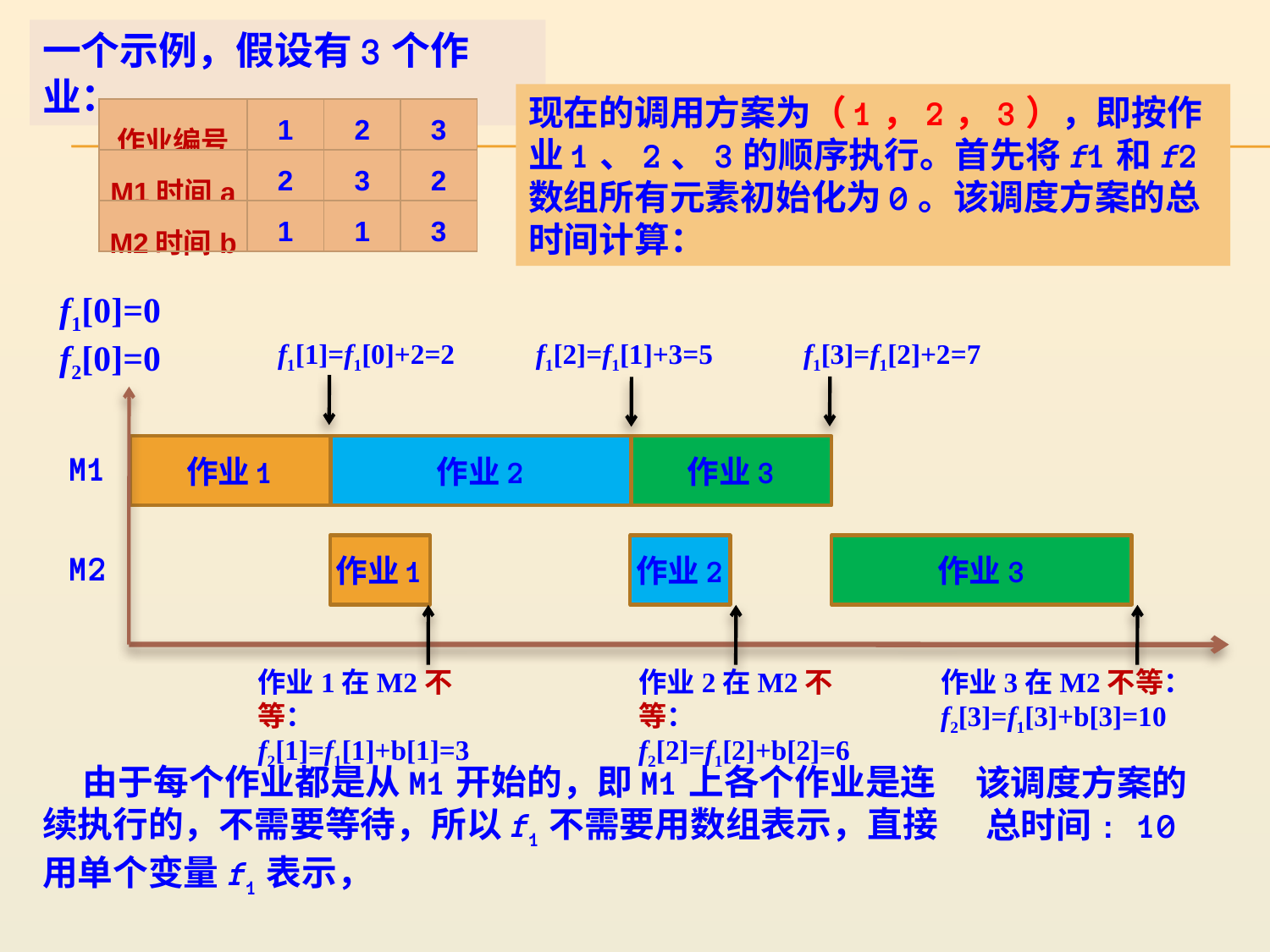

一个示例，假设有3个作业：
现在的调用方案为（1，2，3），即按作业1、2、3的顺序执行。首先将f1和f2数组所有元素初始化为0。该调度方案的总时间计算：
| 作业编号 | 1 | 2 | 3 |
| --- | --- | --- | --- |
| M1时间a | 2 | 3 | 2 |
| M2时间b | 1 | 1 | 3 |
f1[0]=0
f2[0]=0
M1
M2
f1[1]=f1[0]+2=2
f1[2]=f1[1]+3=5
f1[3]=f1[2]+2=7
作业1
作业1
作业2
作业3
作业2
作业2在M2不等：f2[2]=f1[2]+b[2]=6
作业3
作业3在M2不等：f2[3]=f1[3]+b[3]=10
作业1在M2不等：f2[1]=f1[1]+b[1]=3
    由于每个作业都是从M1开始的，即M1上各个作业是连续执行的，不需要等待，所以f1不需要用数组表示，直接用单个变量f1表示，
该调度方案的总时间: 10